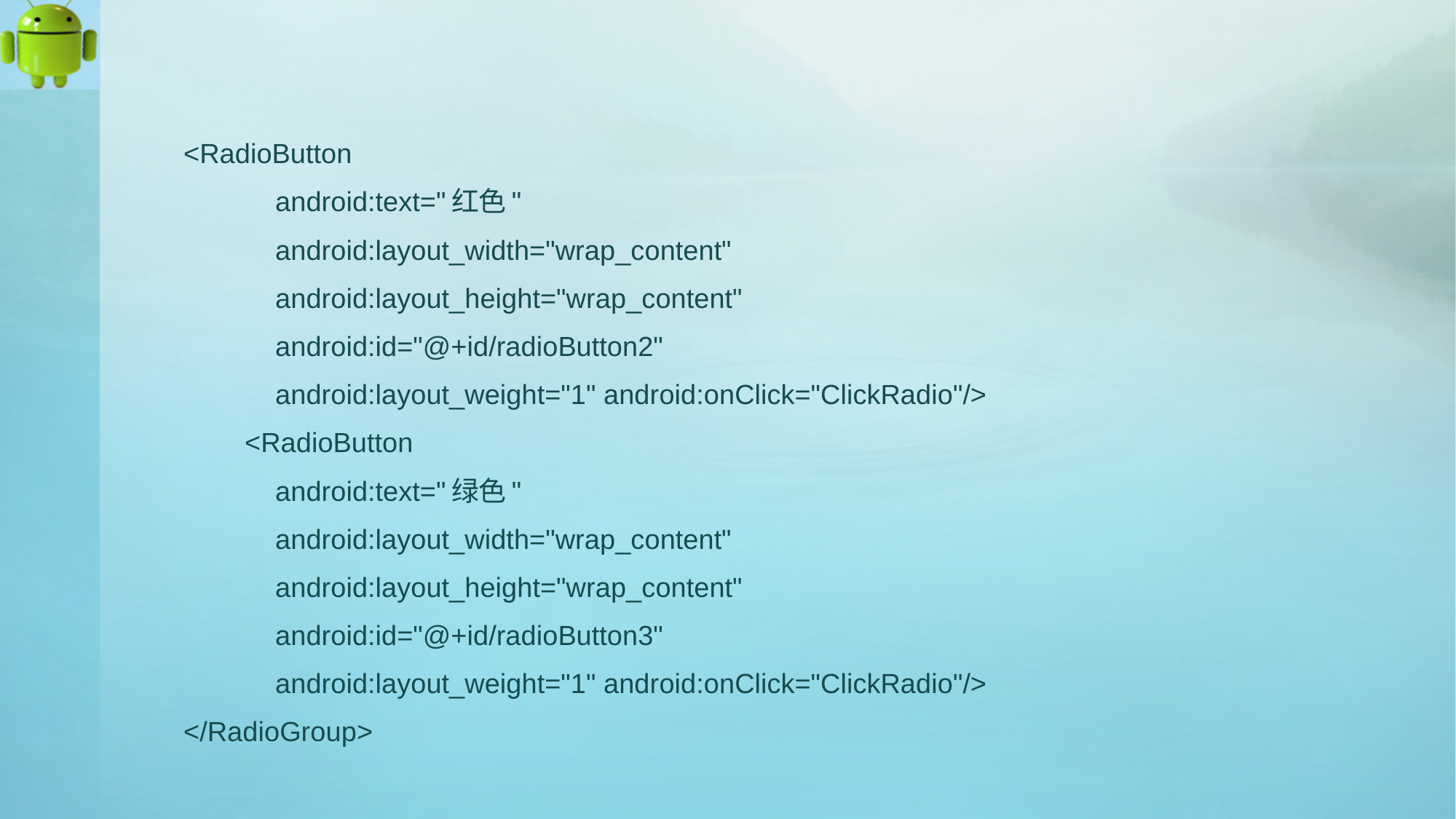

<RadioButton
            android:text="红色"
            android:layout_width="wrap_content"
            android:layout_height="wrap_content"
            android:id="@+id/radioButton2"
            android:layout_weight="1" android:onClick="ClickRadio"/>
        <RadioButton
            android:text="绿色"
            android:layout_width="wrap_content"
            android:layout_height="wrap_content"
            android:id="@+id/radioButton3"
            android:layout_weight="1" android:onClick="ClickRadio"/>
</RadioGroup>